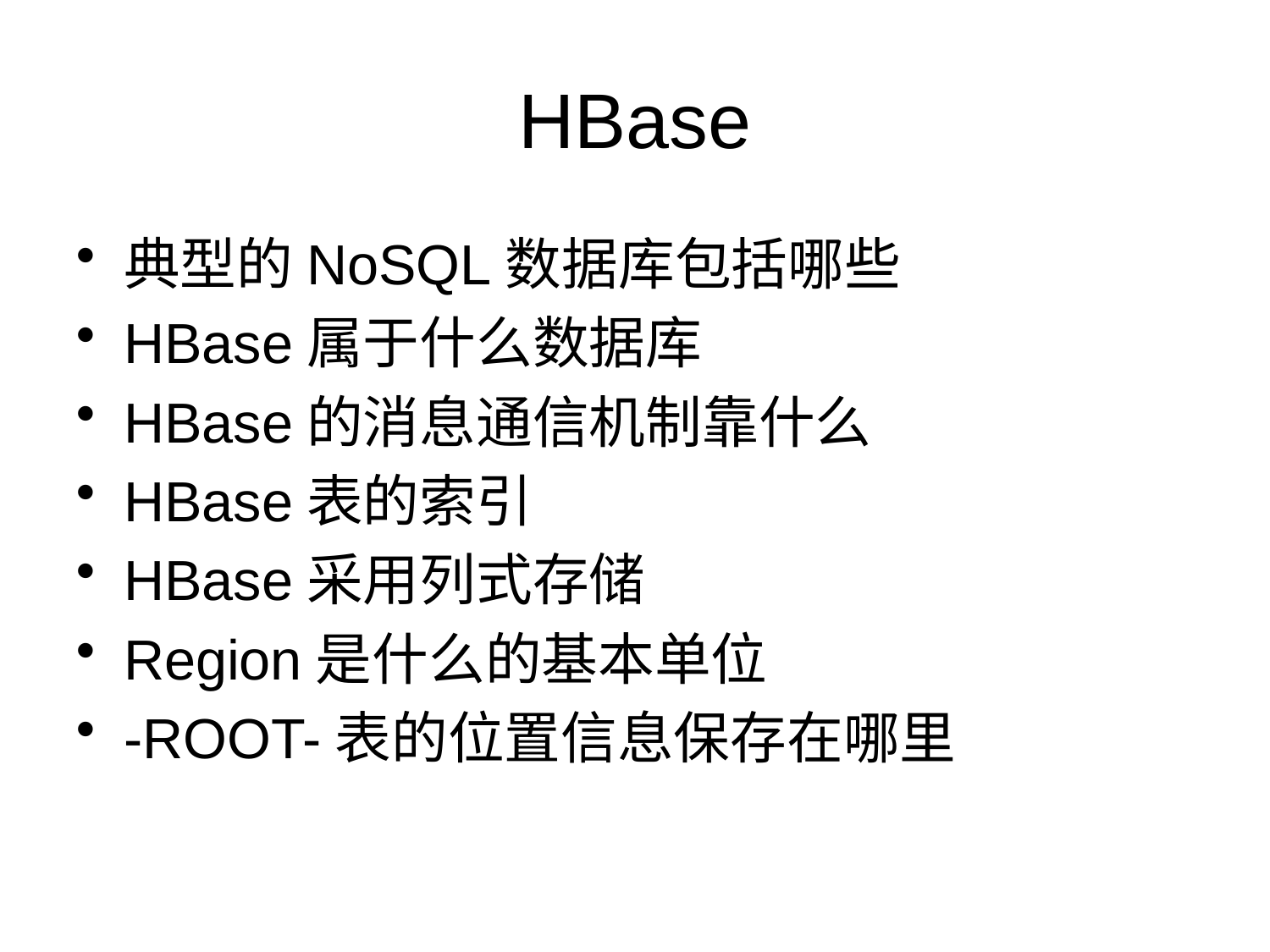

# HBase
典型的NoSQL数据库包括哪些
HBase属于什么数据库
HBase的消息通信机制靠什么
HBase表的索引
HBase采用列式存储
Region是什么的基本单位
-ROOT-表的位置信息保存在哪里